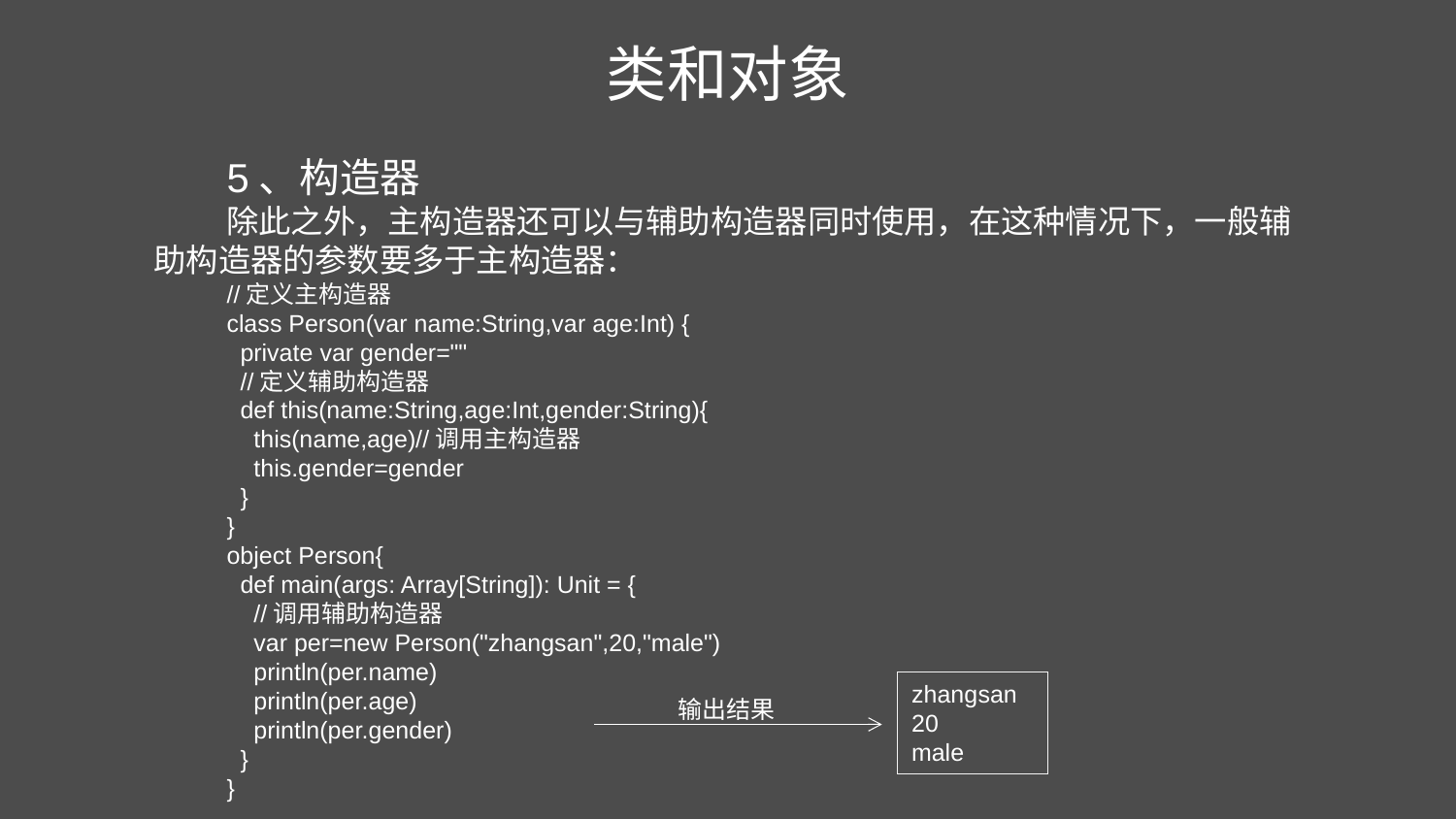

类和对象

5、构造器
除此之外，主构造器还可以与辅助构造器同时使用，在这种情况下，一般辅助构造器的参数要多于主构造器：
//定义主构造器
class Person(var name:String,var age:Int) {
  private var gender=""
  //定义辅助构造器
  def this(name:String,age:Int,gender:String){
    this(name,age)//调用主构造器
    this.gender=gender
  }
}
object Person{
  def main(args: Array[String]): Unit = {
    //调用辅助构造器
    var per=new Person("zhangsan",20,"male")
    println(per.name)
    println(per.age)
    println(per.gender)
  }
}

zhangsan
20
male
输出结果